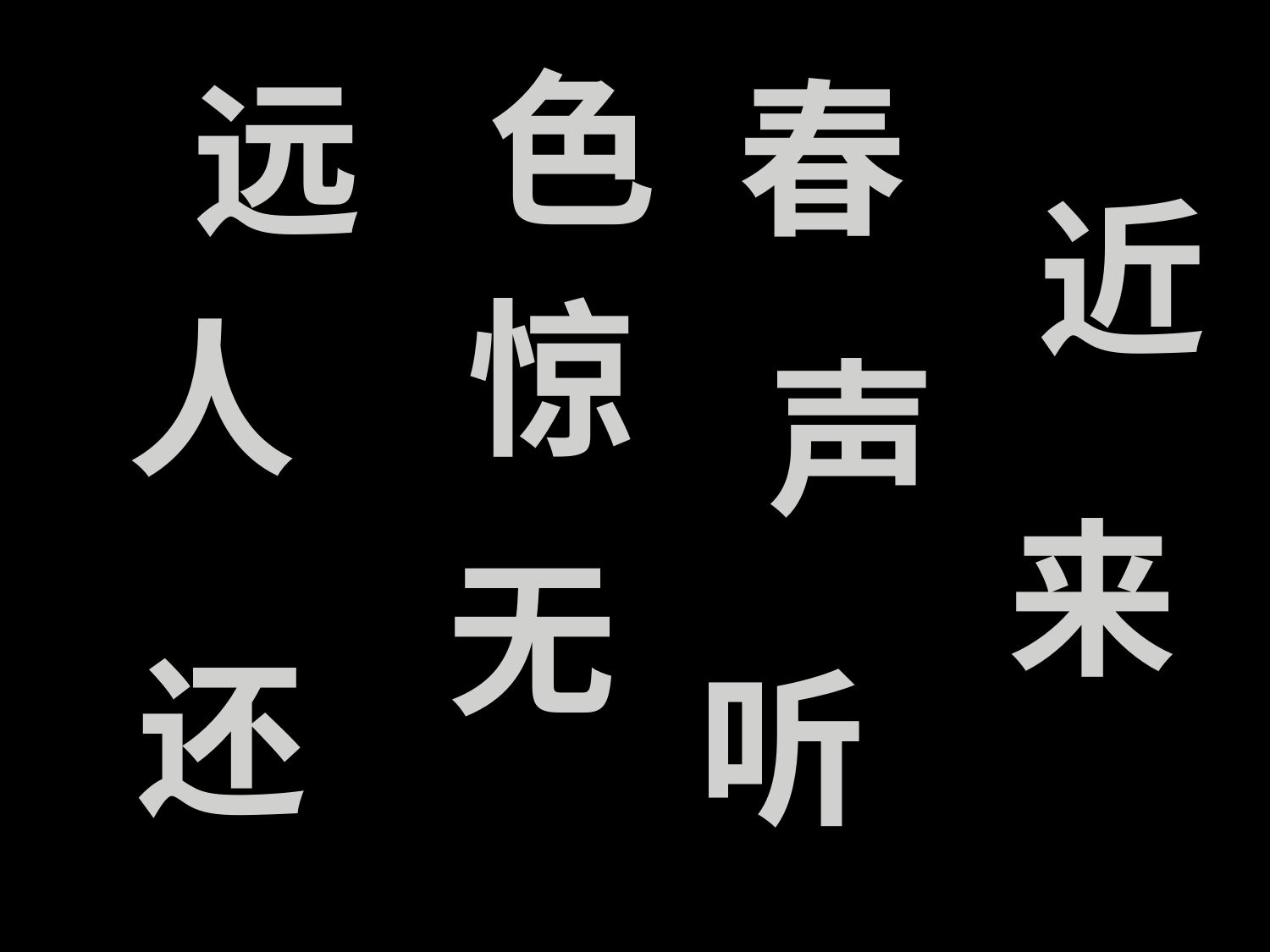

色
远
春
近
惊
人
声
来
无
还
听